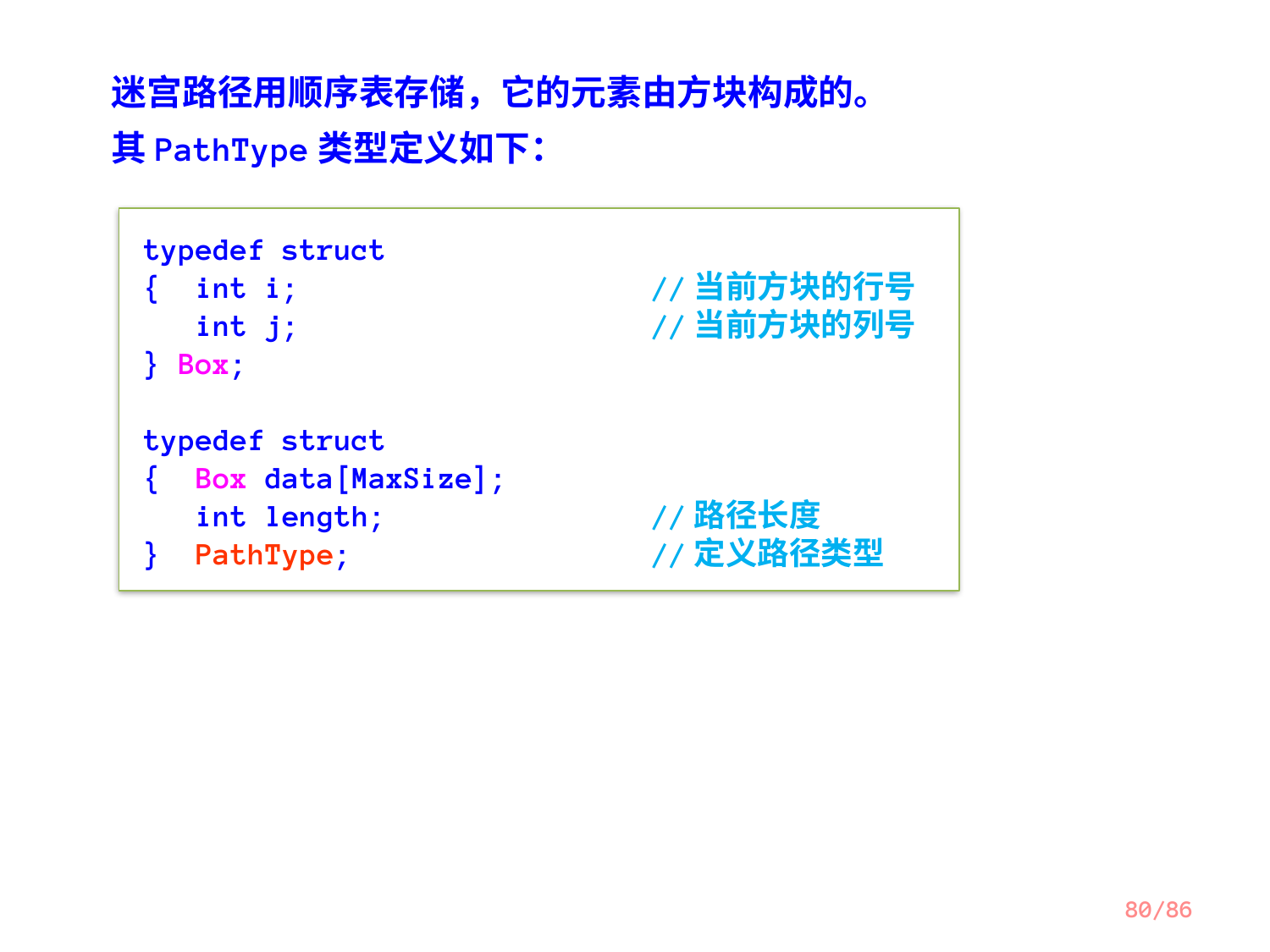

迷宫路径用顺序表存储，它的元素由方块构成的。
其PathType类型定义如下：
typedef struct
{  int i;			//当前方块的行号
   int j;			//当前方块的列号
} Box;

typedef struct
{  Box data[MaxSize];
   int length;			//路径长度
}  PathType;			//定义路径类型
80/86